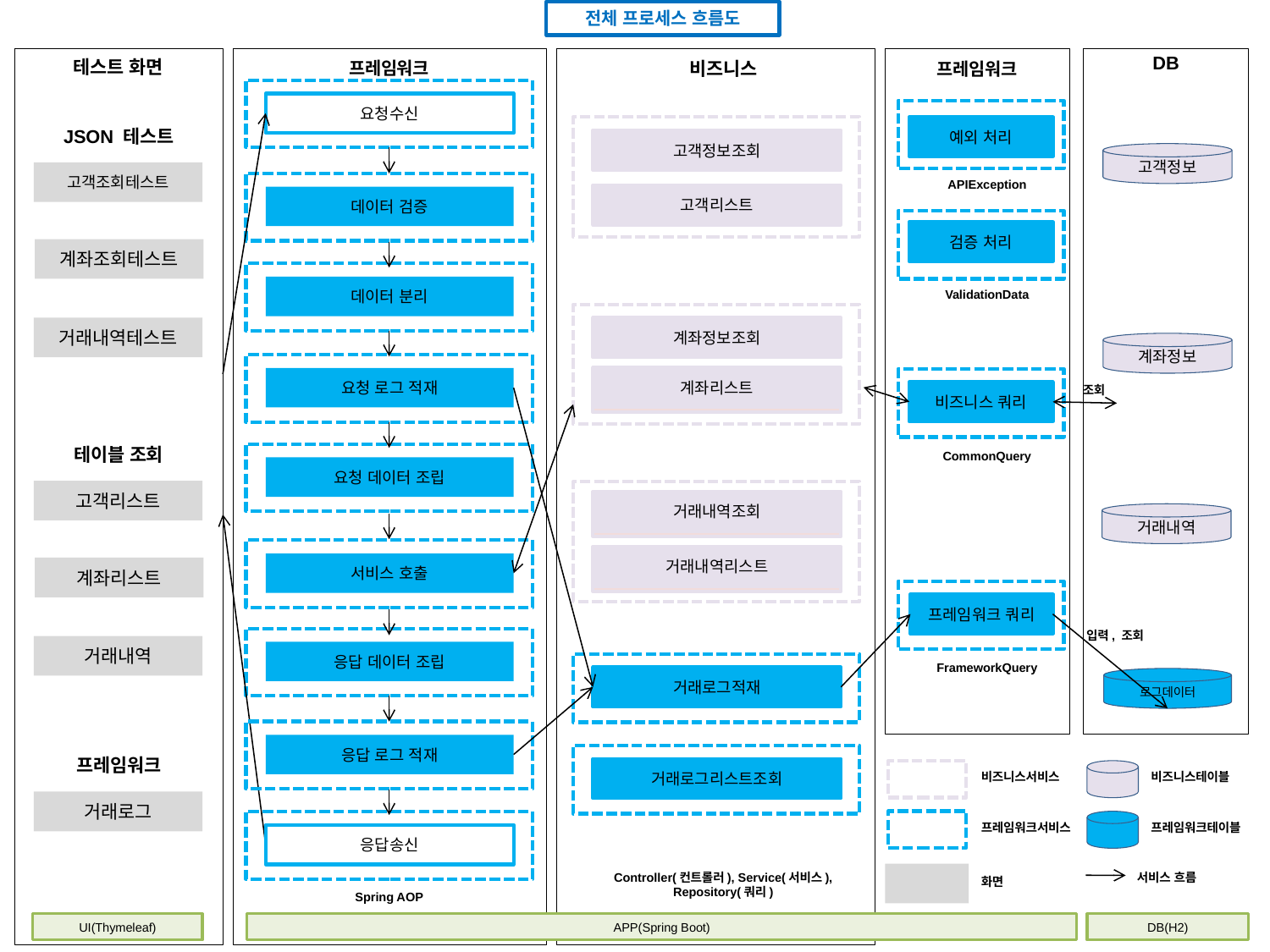

전체 프로세스 흐름도
DB

테스트 화면
프레임워크
비즈니스
프레임워크

요청수신

예외 처리
JSON 테스트
고객정보조회
고객정보
고객조회테스트
APIException

고객리스트
데이터 검증

검증 처리
계좌조회테스트

데이터 분리
ValidationData

거래내역테스트
계좌정보조회
계좌정보

계좌리스트
요청 로그 적재

계좌리스트
조회
비즈니스 쿼리
테이블 조회
CommonQuery

요청 데이터 조립
고객리스트

거래내역조회
거래내역조회
거래내역

거래내역리스트
거래내역리스트
서비스 호출
계좌리스트

프레임워크 쿼리
입력, 조회

거래내역
응답 데이터 조립

FrameworkQuery
거래로그적재
로그데이터

응답 로그 적재

프레임워크
거래로그리스트조회

비즈니스서비스
비즈니스테이블
거래로그

프레임워크서비스
프레임워크테이블
응답송신
Controller(컨트롤러), Service(서비스), Repository(쿼리)

서비스 흐름
화면
Spring AOP
UI(Thymeleaf)
APP(Spring Boot)
DB(H2)